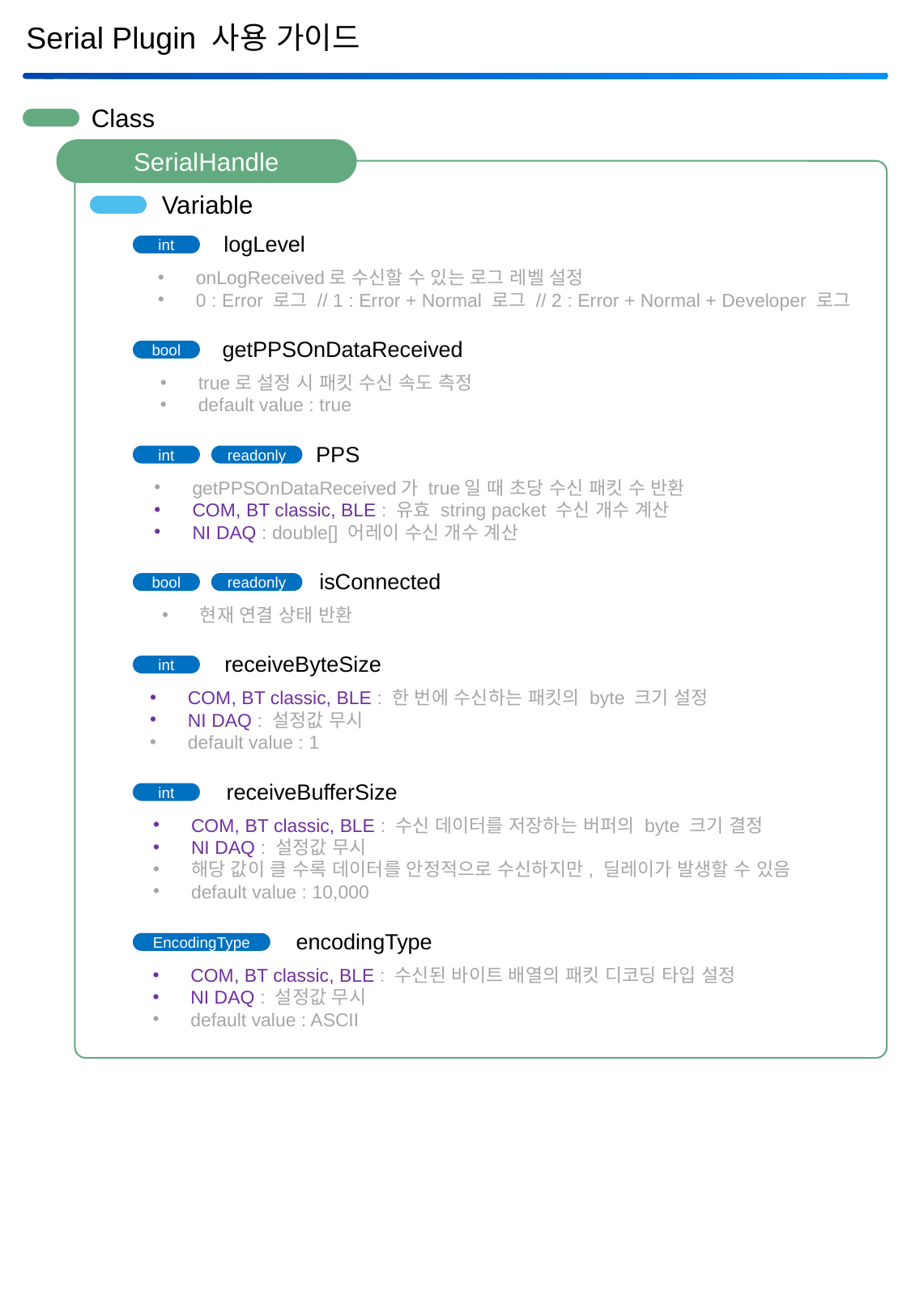

Serial Plugin 사용 가이드

Class

SerialHandle

Variable

logLevel
int
onLogReceived로 수신할 수 있는 로그 레벨 설정
0 : Error 로그 // 1 : Error + Normal 로그 // 2 : Error + Normal + Developer 로그
getPPSOnDataReceived
bool
true로 설정 시 패킷 수신 속도 측정
default value : true
PPS
int
readonly
getPPSOnDataReceived가 true일 때 초당 수신 패킷 수 반환
COM, BT classic, BLE : 유효 string packet 수신 개수 계산
NI DAQ : double[] 어레이 수신 개수 계산
isConnected
bool
readonly
현재 연결 상태 반환
receiveByteSize
int
COM, BT classic, BLE : 한 번에 수신하는 패킷의 byte 크기 설정
NI DAQ : 설정값 무시
default value : 1
receiveBufferSize
int
COM, BT classic, BLE : 수신 데이터를 저장하는 버퍼의 byte 크기 결정
NI DAQ : 설정값 무시
해당 값이 클 수록 데이터를 안정적으로 수신하지만, 딜레이가 발생할 수 있음
default value : 10,000
encodingType
EncodingType
COM, BT classic, BLE : 수신된 바이트 배열의 패킷 디코딩 타입 설정
NI DAQ : 설정값 무시
default value : ASCII